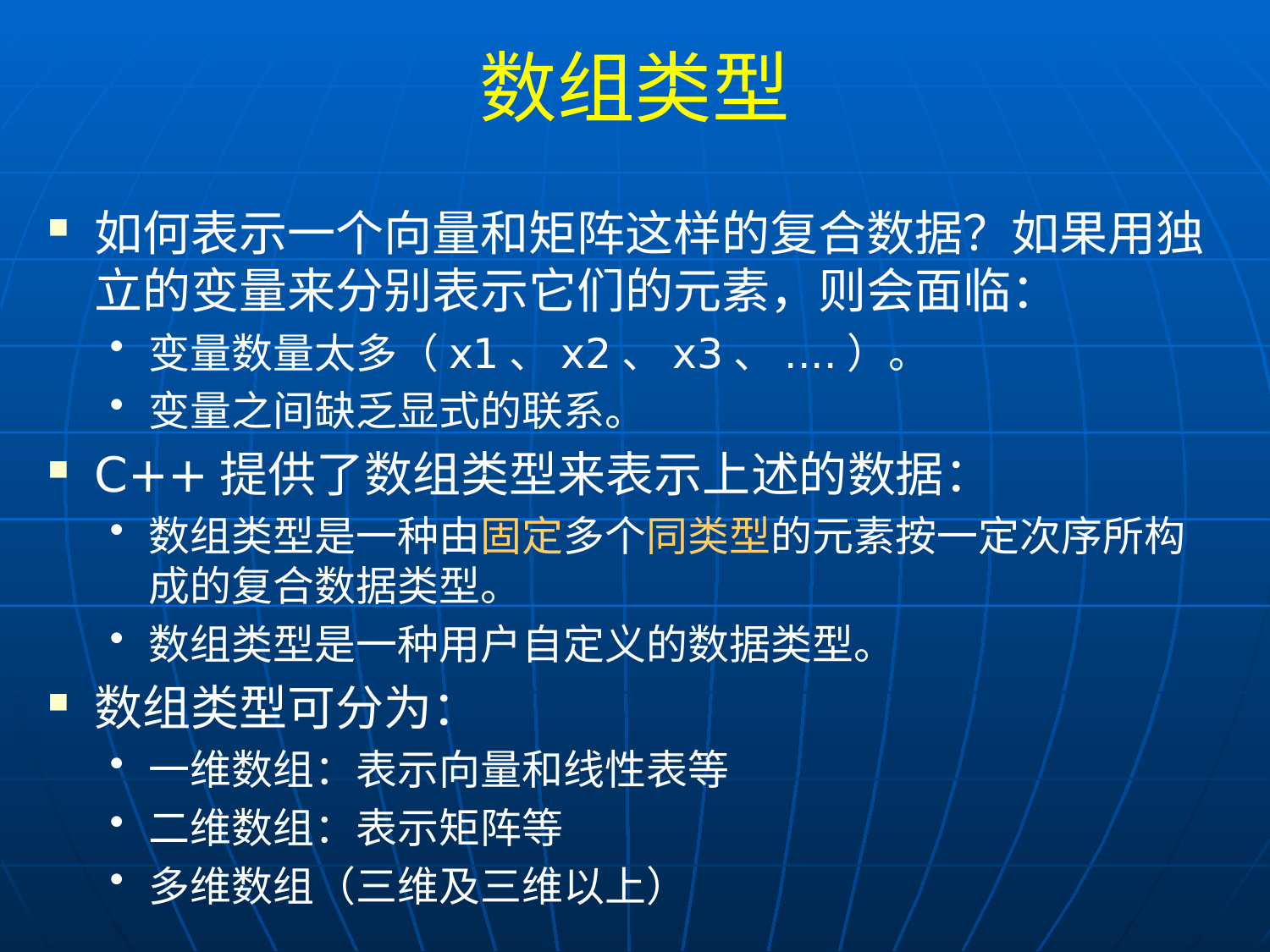

# 数组类型
如何表示一个向量和矩阵这样的复合数据？如果用独立的变量来分别表示它们的元素，则会面临：
变量数量太多（x1、x2、x3、....）。
变量之间缺乏显式的联系。
C++提供了数组类型来表示上述的数据：
数组类型是一种由固定多个同类型的元素按一定次序所构成的复合数据类型。
数组类型是一种用户自定义的数据类型。
数组类型可分为：
一维数组：表示向量和线性表等
二维数组：表示矩阵等
多维数组（三维及三维以上）